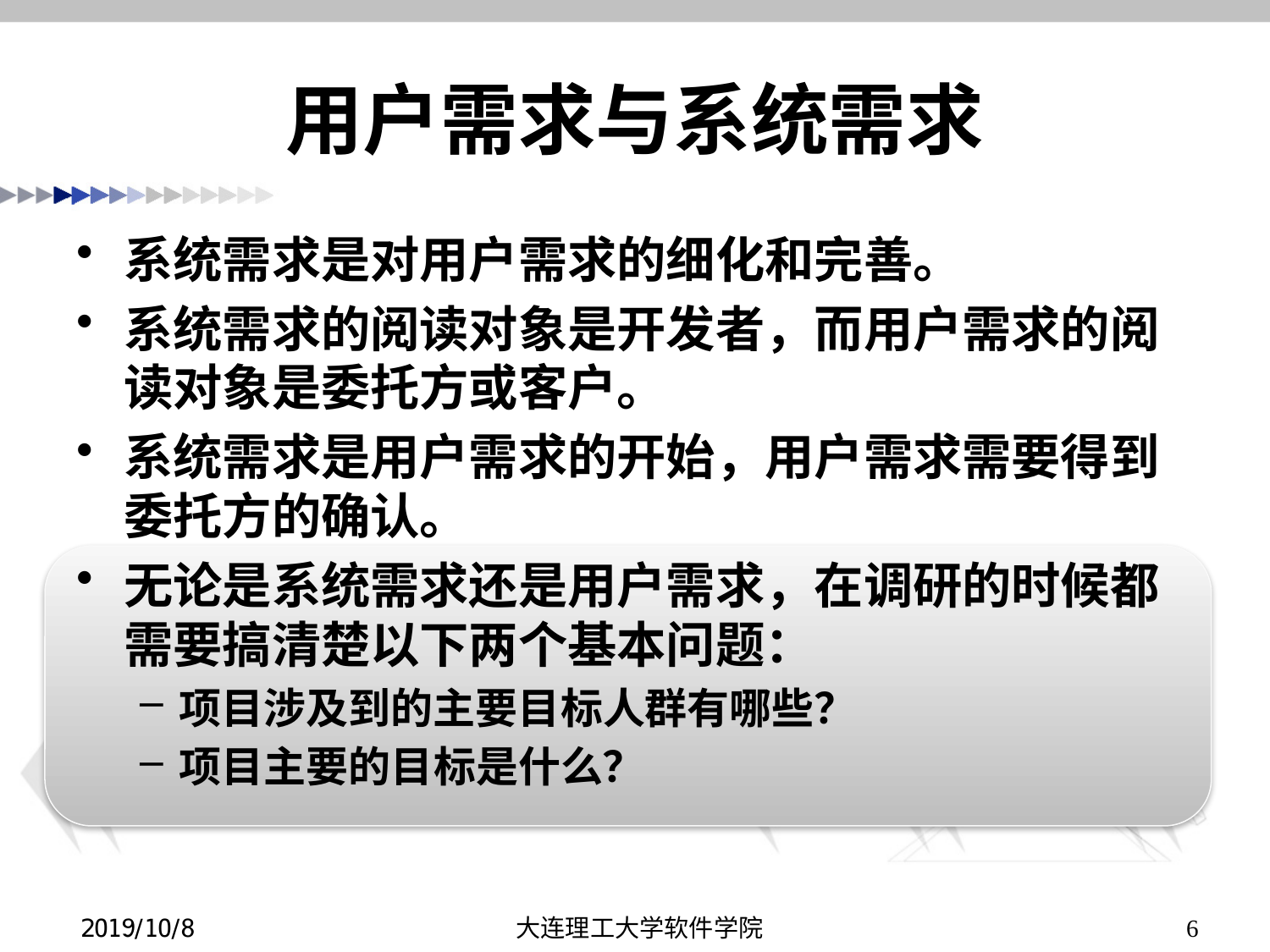

# 用户需求与系统需求
系统需求是对用户需求的细化和完善。
系统需求的阅读对象是开发者，而用户需求的阅读对象是委托方或客户。
系统需求是用户需求的开始，用户需求需要得到委托方的确认。
无论是系统需求还是用户需求，在调研的时候都需要搞清楚以下两个基本问题：
项目涉及到的主要目标人群有哪些？
项目主要的目标是什么？

2019/10/8
大连理工大学软件学院
6